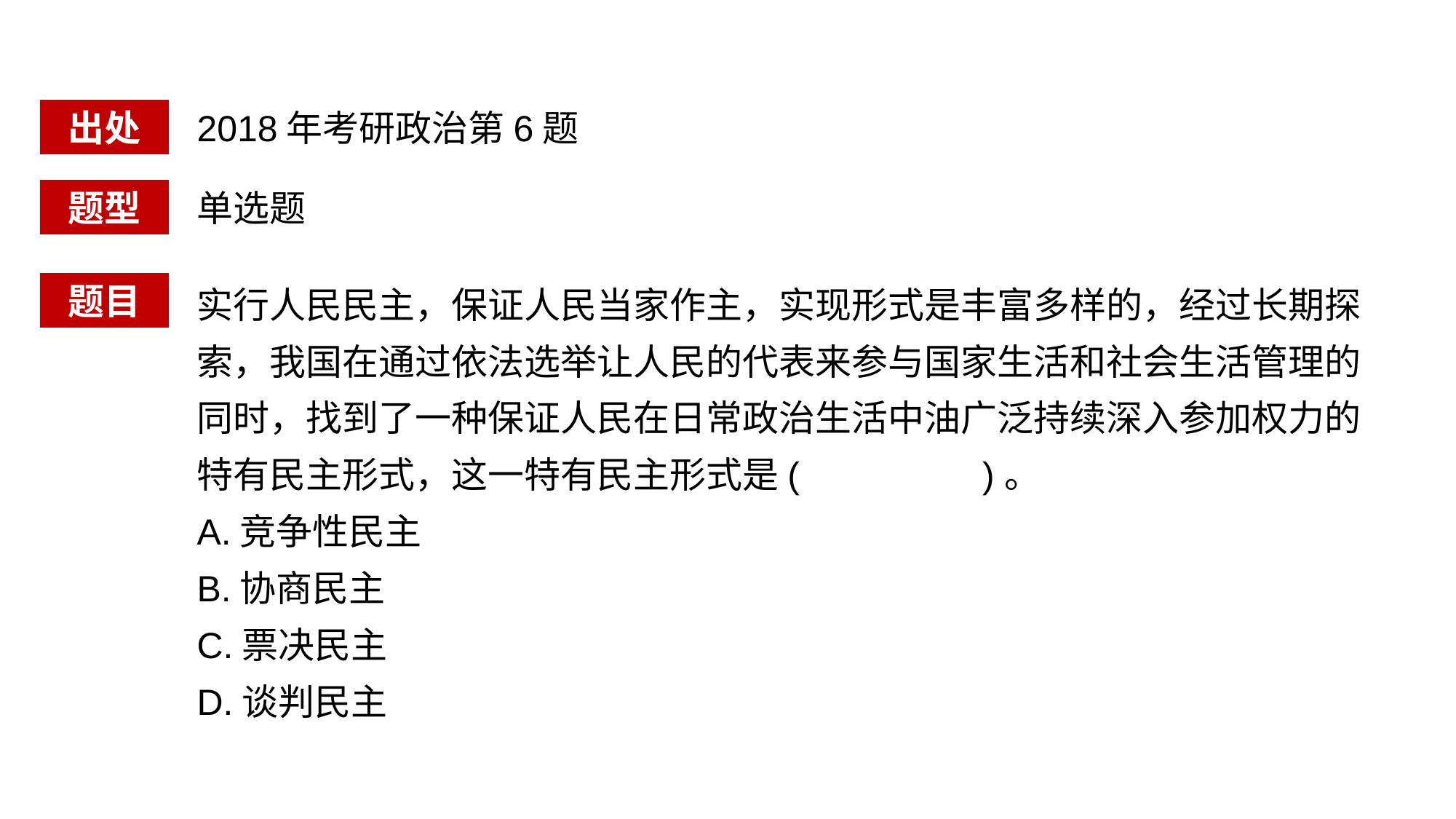

出处
2018年考研政治第6题
题型
单选题
实行人民民主，保证人民当家作主，实现形式是丰富多样的，经过长期探索，我国在通过依法选举让人民的代表来参与国家生活和社会生活管理的同时，找到了一种保证人民在日常政治生活中油广泛持续深入参加权力的特有民主形式，这一特有民主形式是(                  )。
A.竞争性民主
B.协商民主
C.票决民主
D.谈判民主
题目